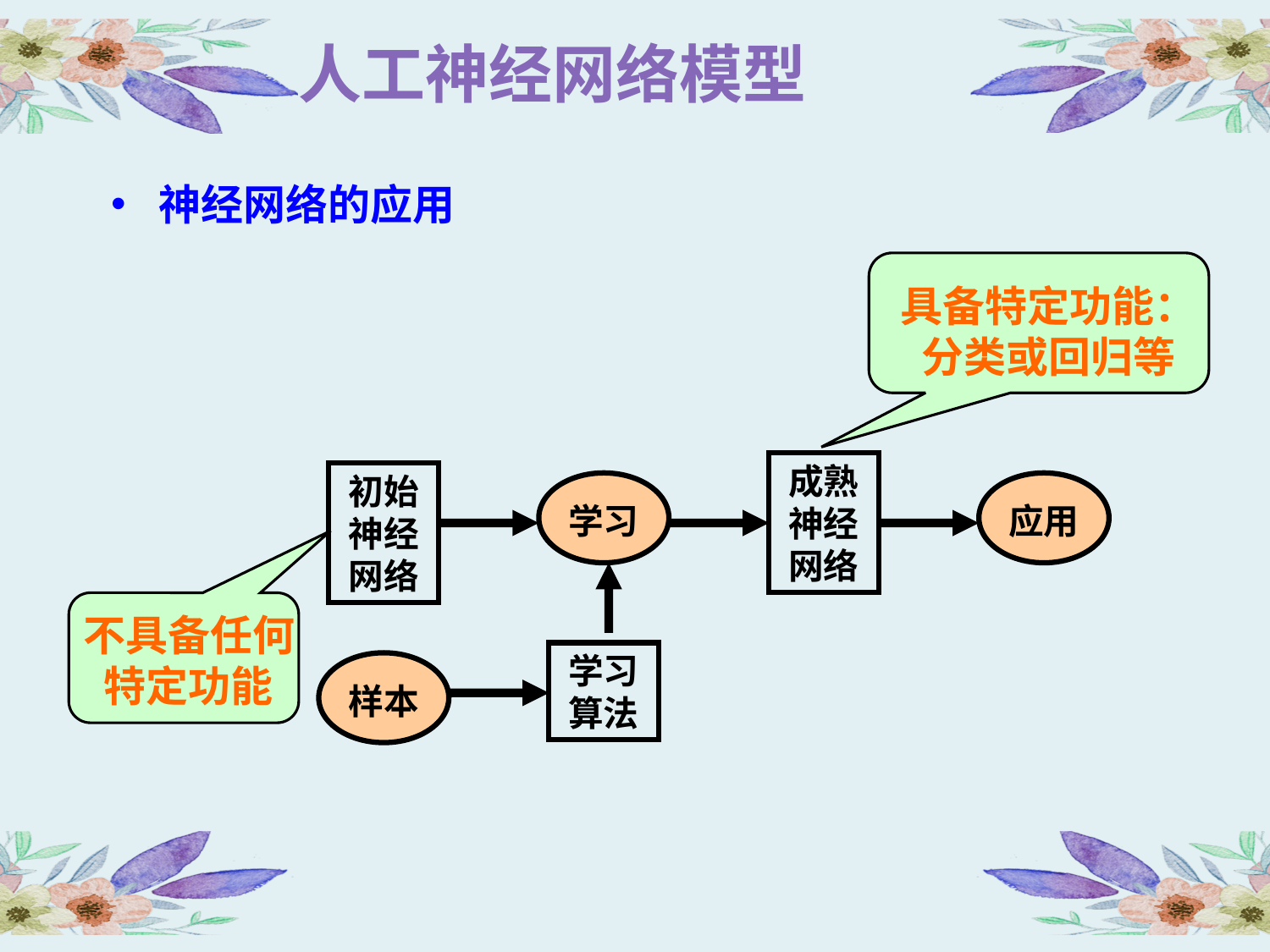

人工神经网络模型
神经网络的应用

具备特定功能：分类或回归等
成熟神经网络
初始神经网络

学习
应用

不具备任何特定功能
学习算法

样本